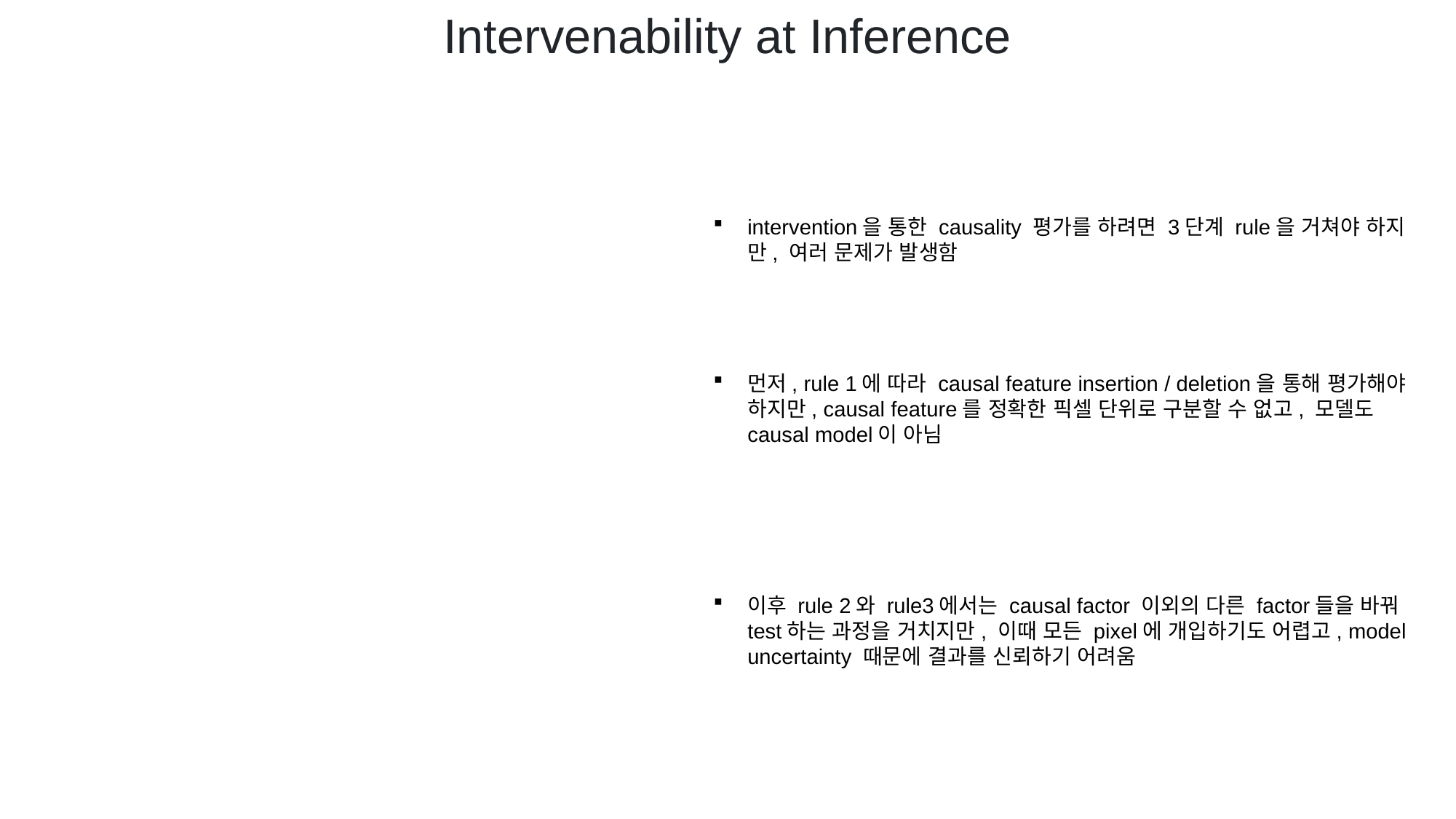

Intervenability at Inference
intervention을 통한 causality 평가를 하려면 3단계 rule을 거쳐야 하지만, 여러 문제가 발생함

먼저, rule 1에 따라 causal feature insertion / deletion을 통해 평가해야 하지만, causal feature를 정확한 픽셀 단위로 구분할 수 없고, 모델도 causal model이 아님
이후 rule 2와 rule3에서는 causal factor 이외의 다른 factor들을 바꿔 test하는 과정을 거치지만, 이때 모든 pixel에 개입하기도 어렵고, model uncertainty 때문에 결과를 신뢰하기 어려움